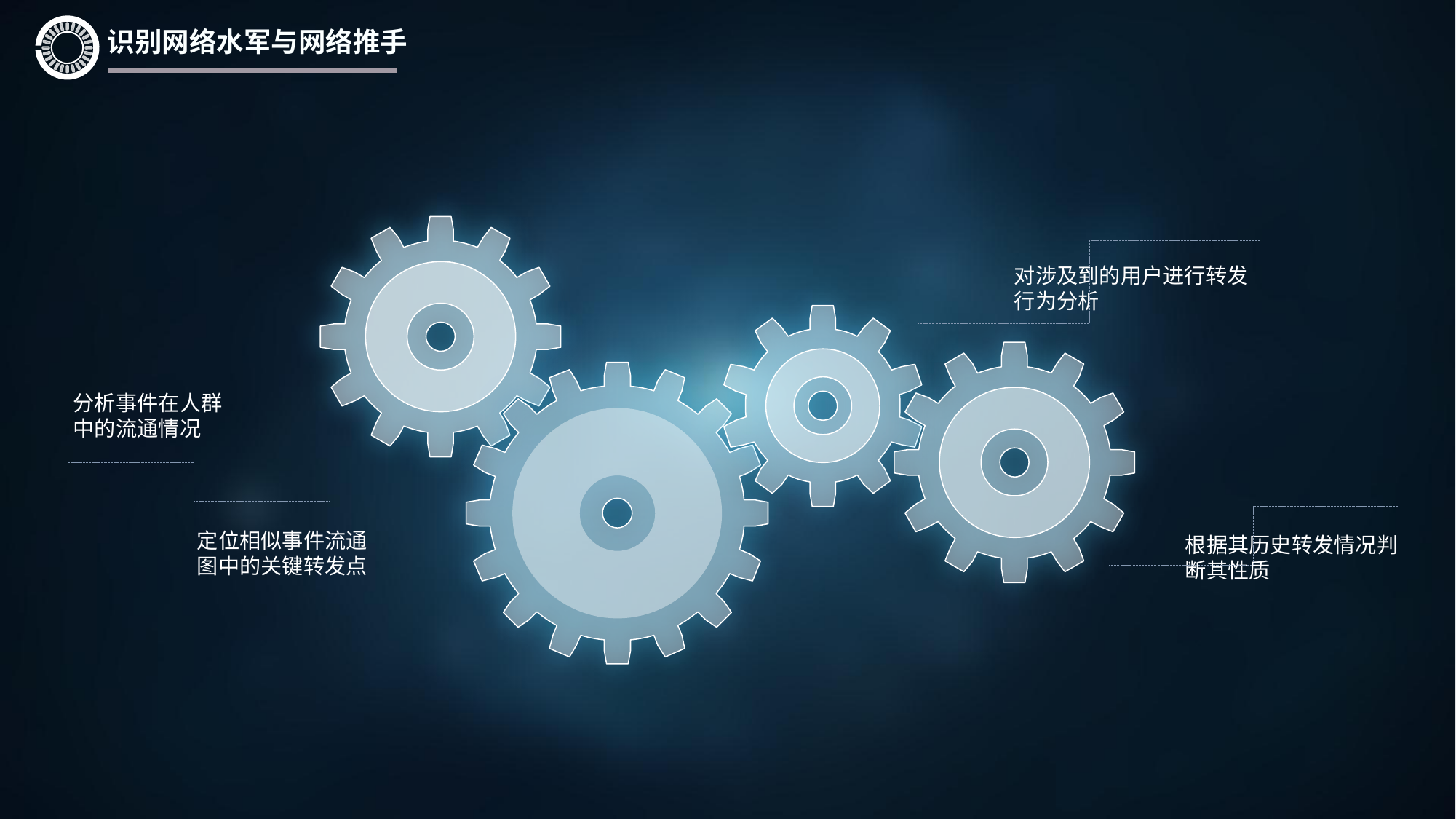

识别网络水军与网络推手

对涉及到的用户进行转发行为分析

分析事件在人群中的流通情况

定位相似事件流通图中的关键转发点

根据其历史转发情况判断其性质